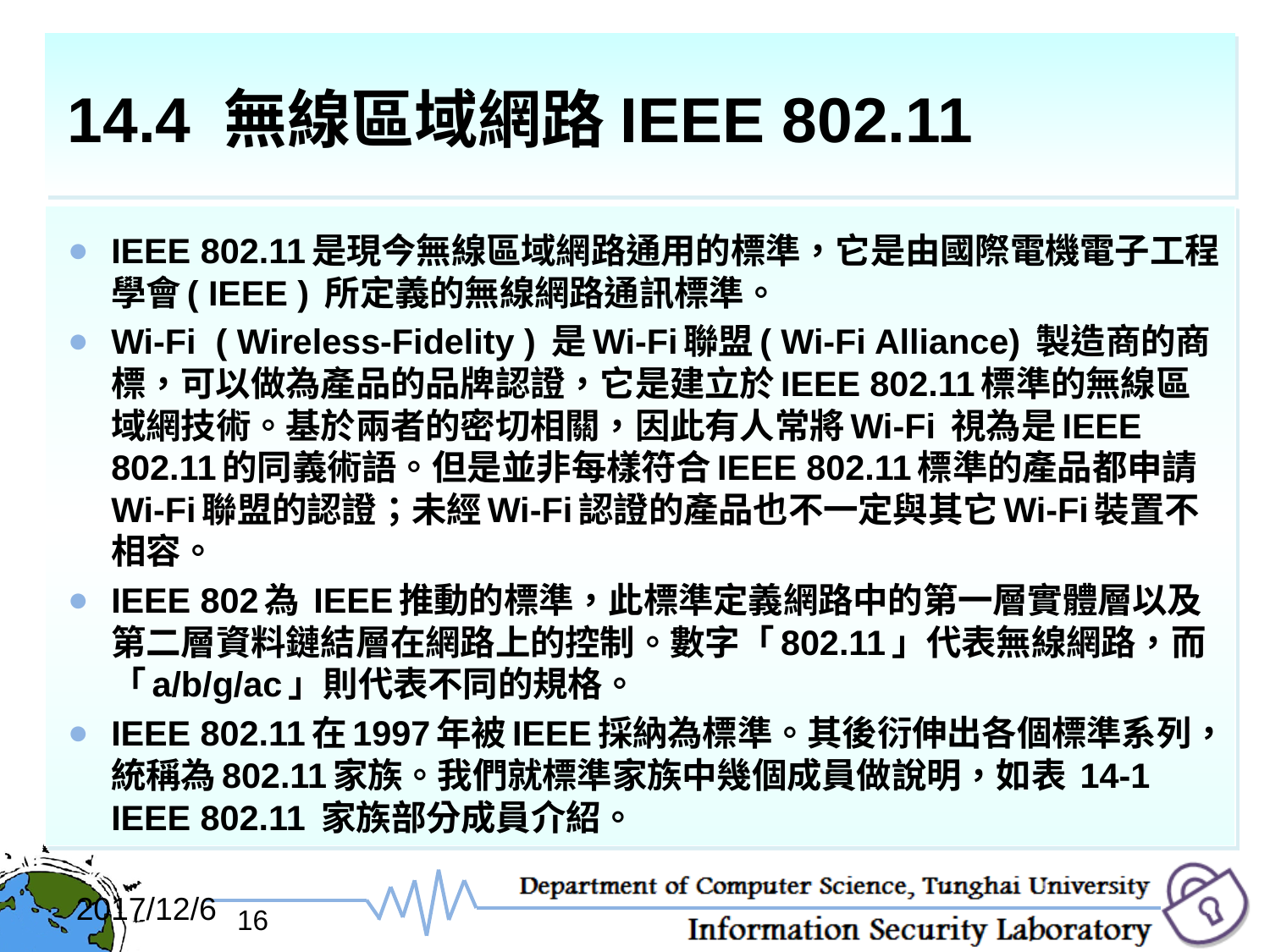

# 14.4 無線區域網路IEEE 802.11
IEEE 802.11是現今無線區域網路通用的標準，它是由國際電機電子工程學會( IEEE ) 所定義的無線網路通訊標準。
Wi-Fi  ( Wireless-Fidelity ) 是Wi-Fi聯盟( Wi-Fi Alliance) 製造商的商標，可以做為產品的品牌認證，它是建立於IEEE 802.11標準的無線區域網技術。基於兩者的密切相關，因此有人常將Wi-Fi 視為是IEEE 802.11的同義術語。但是並非每樣符合IEEE 802.11標準的產品都申請Wi-Fi聯盟的認證；未經Wi-Fi認證的產品也不一定與其它Wi-Fi裝置不相容。
IEEE 802為 IEEE推動的標準，此標準定義網路中的第一層實體層以及第二層資料鏈結層在網路上的控制。數字「802.11」代表無線網路，而「a/b/g/ac」則代表不同的規格。
IEEE 802.11在1997年被IEEE採納為標準。其後衍伸出各個標準系列，統稱為802.11家族。我們就標準家族中幾個成員做說明，如表 14-1  IEEE 802.11 家族部分成員介紹。
2017/12/6
16